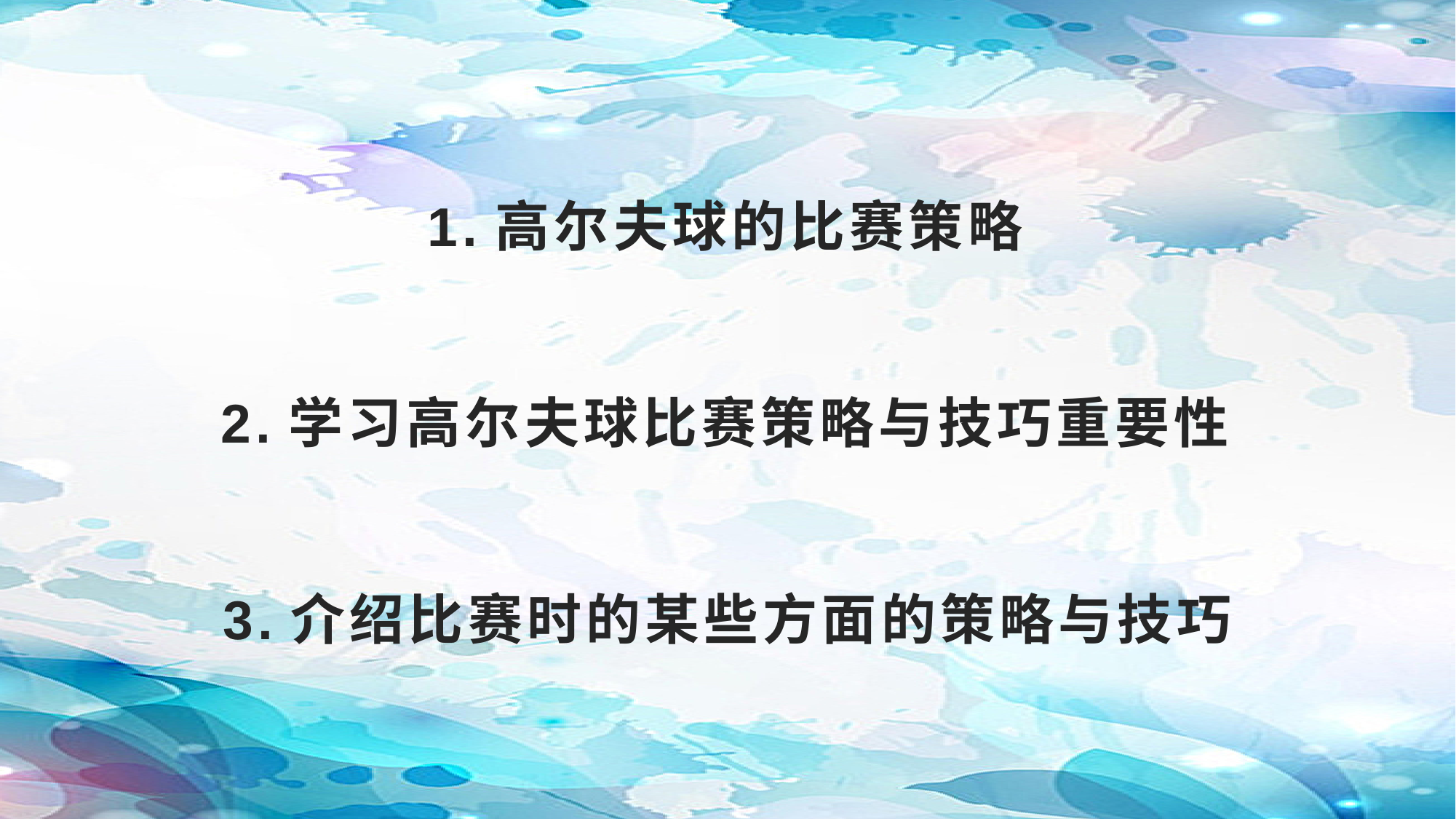

# 1.高尔夫球的比赛策略 2.学习高尔夫球比赛策略与技巧重要性 3.介绍比赛时的某些方面的策略与技巧